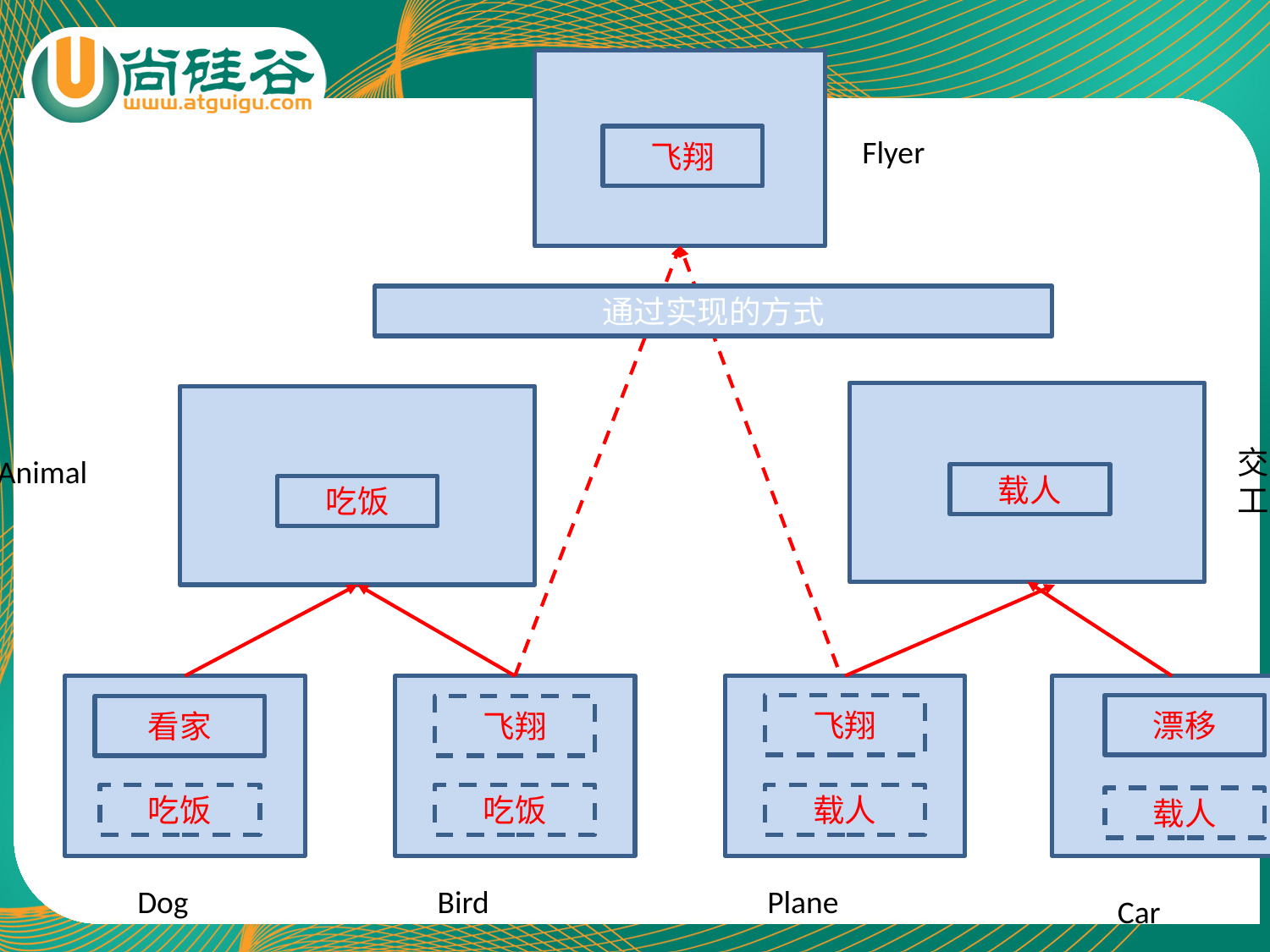

飞翔
Flyer
通过实现的方式

交通
工具
Animal
载人
吃饭

飞翔
漂移
看家
飞翔
吃饭
吃饭
载人
载人
Dog
Bird
Plane
Car